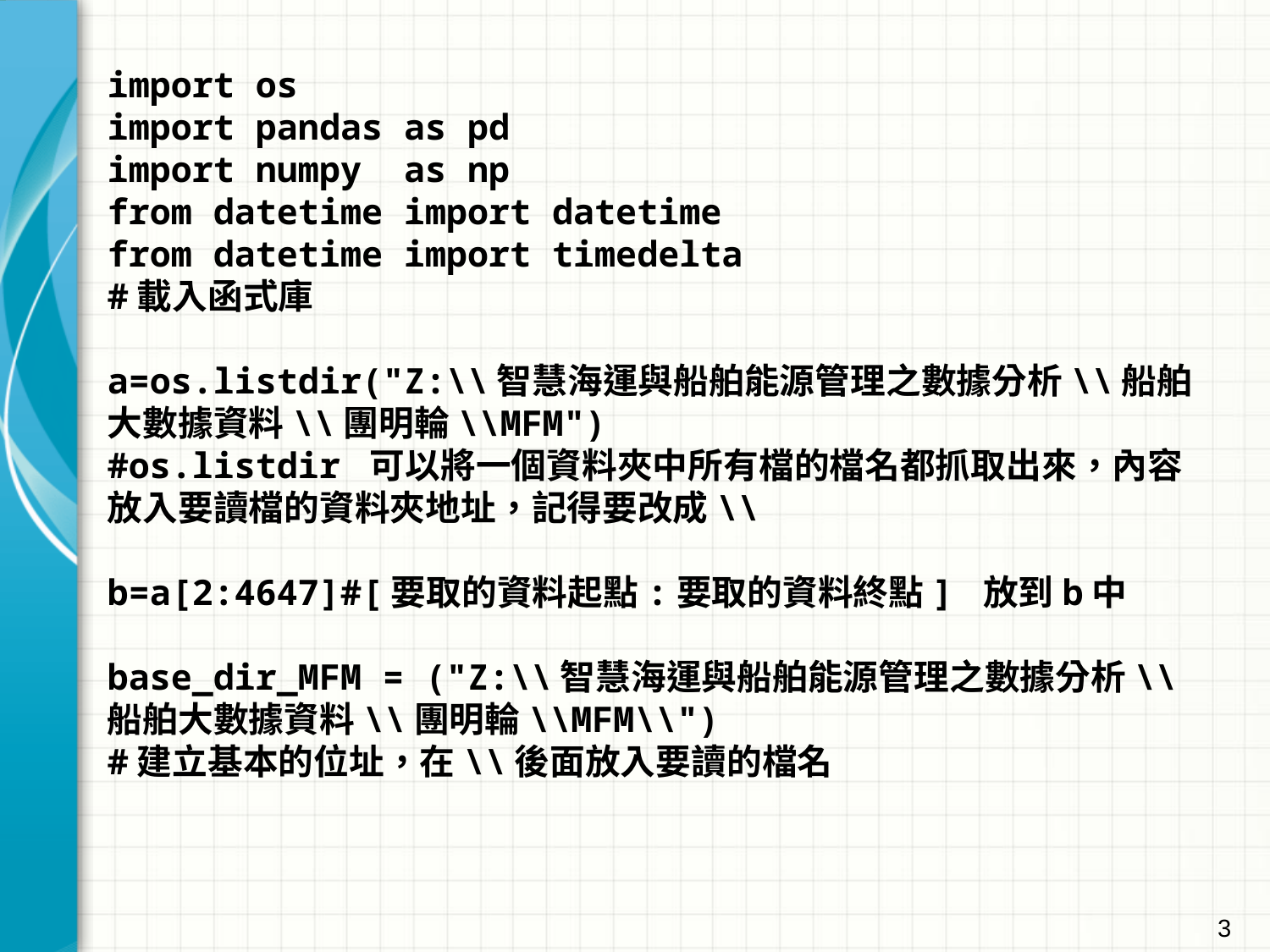

import os
import pandas as pd
import numpy  as np
from datetime import datetime
from datetime import timedelta
#載入函式庫

a=os.listdir("Z:\\智慧海運與船舶能源管理之數據分析\\船舶大數據資料\\團明輪\\MFM")
#os.listdir 可以將一個資料夾中所有檔的檔名都抓取出來，內容放入要讀檔的資料夾地址，記得要改成\\

b=a[2:4647]#[要取的資料起點:要取的資料終點] 放到b中

base_dir_MFM = ("Z:\\智慧海運與船舶能源管理之數據分析\\船舶大數據資料\\團明輪\\MFM\\")
#建立基本的位址，在\\後面放入要讀的檔名
3